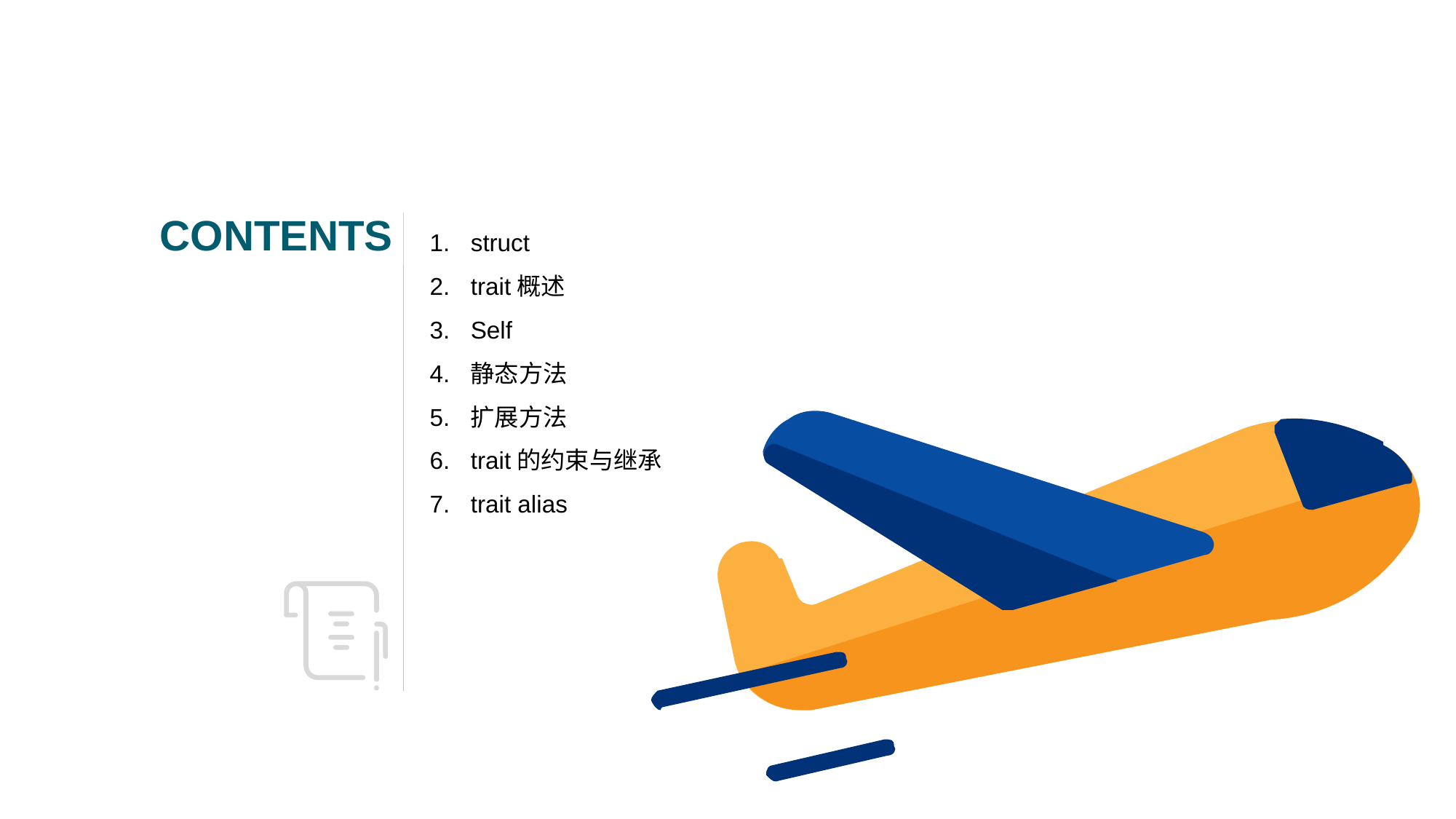

CONTENTS
struct
trait概述
Self
静态方法
扩展方法
trait的约束与继承
trait alias